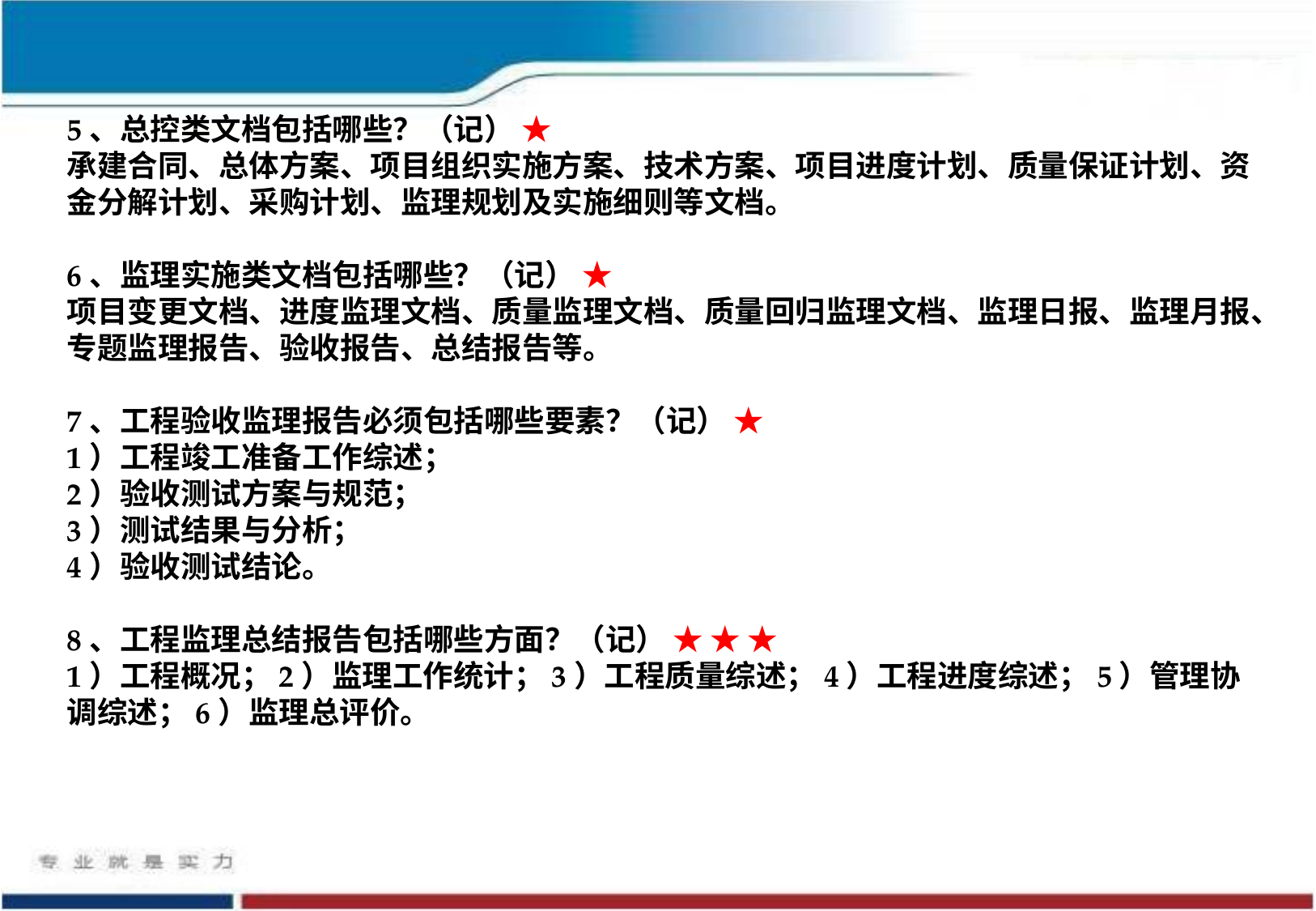

5、总控类文档包括哪些？（记） ★
承建合同、总体方案、项目组织实施方案、技术方案、项目进度计划、质量保证计划、资金分解计划、采购计划、监理规划及实施细则等文档。

6、监理实施类文档包括哪些？（记） ★
项目变更文档、进度监理文档、质量监理文档、质量回归监理文档、监理日报、监理月报、专题监理报告、验收报告、总结报告等。

7、工程验收监理报告必须包括哪些要素？（记） ★
1）工程竣工准备工作综述；
2）验收测试方案与规范；
3）测试结果与分析；
4）验收测试结论。

8、工程监理总结报告包括哪些方面？（记） ★ ★ ★
1）工程概况；2）监理工作统计；3）工程质量综述；4）工程进度综述；5）管理协调综述；6）监理总评价。